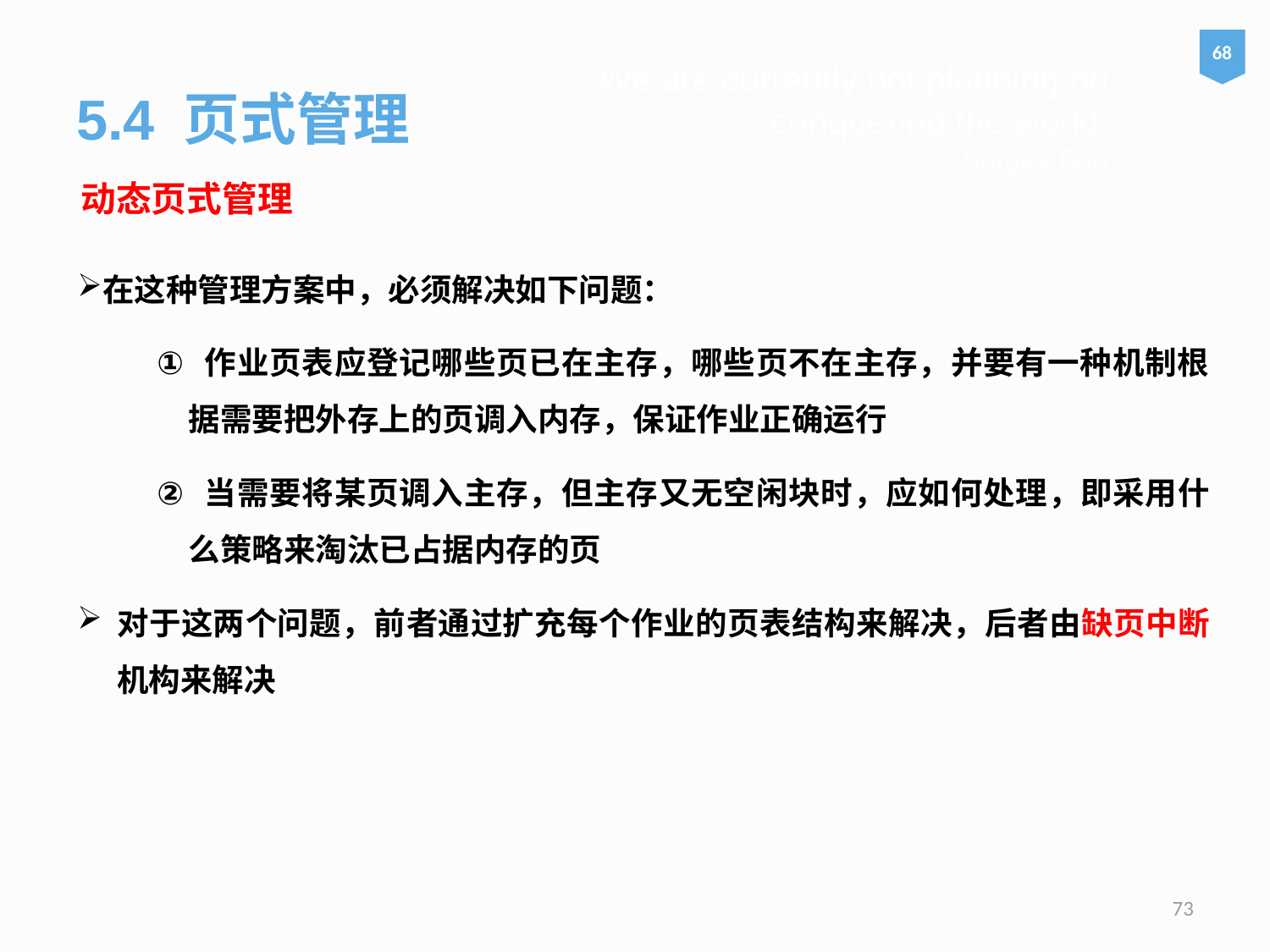

68
# We are currently not planning on conquering the world. – Sergey Brin
5.4 页式管理
动态页式管理

在这种管理方案中，必须解决如下问题：
 作业页表应登记哪些页已在主存，哪些页不在主存，并要有一种机制根据需要把外存上的页调入内存，保证作业正确运行
 当需要将某页调入主存，但主存又无空闲块时，应如何处理，即采用什么策略来淘汰已占据内存的页
对于这两个问题，前者通过扩充每个作业的页表结构来解决，后者由缺页中断机构来解决

73